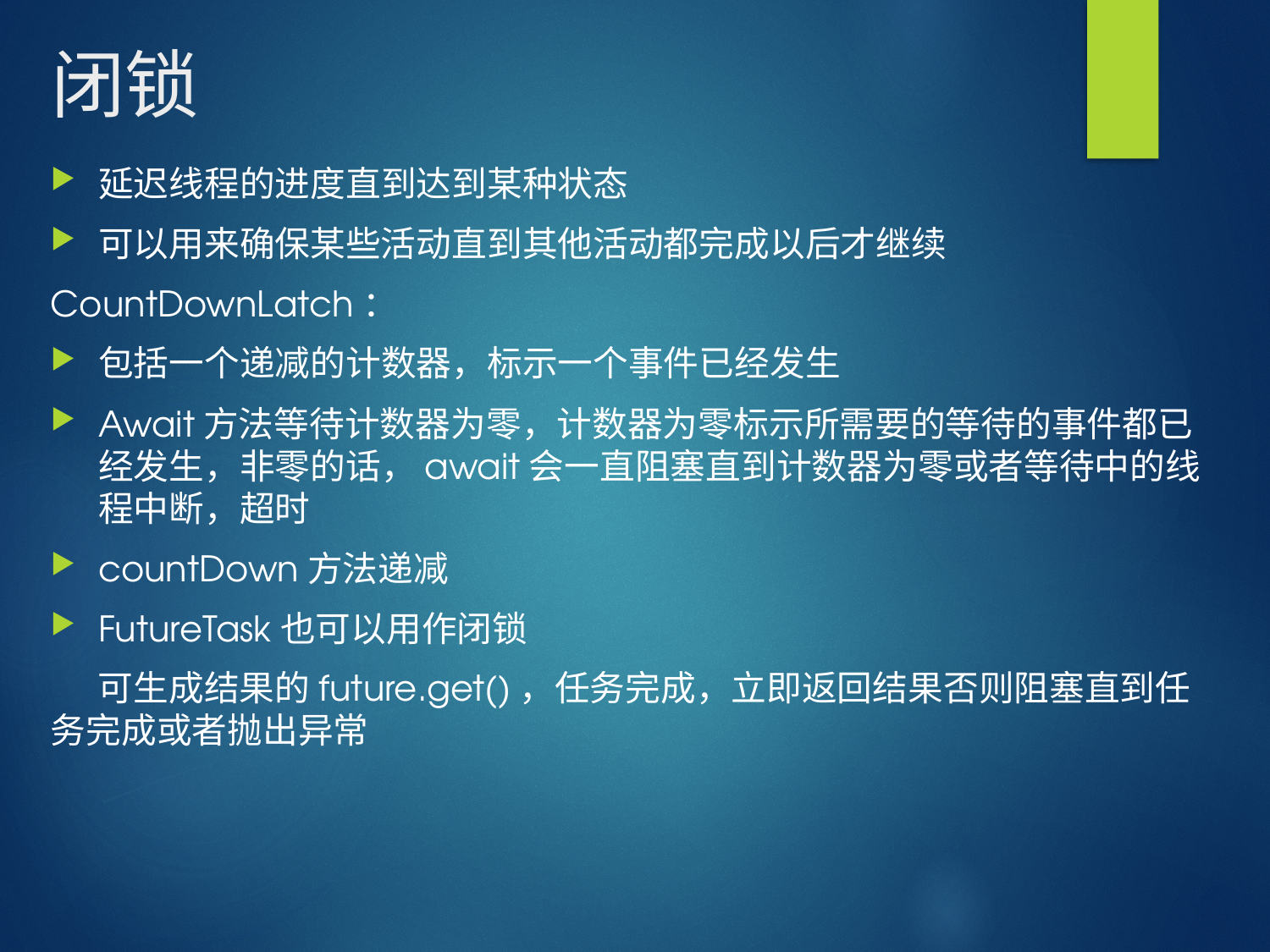

# 闭锁
延迟线程的进度直到达到某种状态
可以用来确保某些活动直到其他活动都完成以后才继续
CountDownLatch：
包括一个递减的计数器，标示一个事件已经发生
Await方法等待计数器为零，计数器为零标示所需要的等待的事件都已经发生，非零的话，await会一直阻塞直到计数器为零或者等待中的线程中断，超时
countDown方法递减
FutureTask也可以用作闭锁
     可生成结果的future.get()，任务完成，立即返回结果否则阻塞直到任务完成或者抛出异常